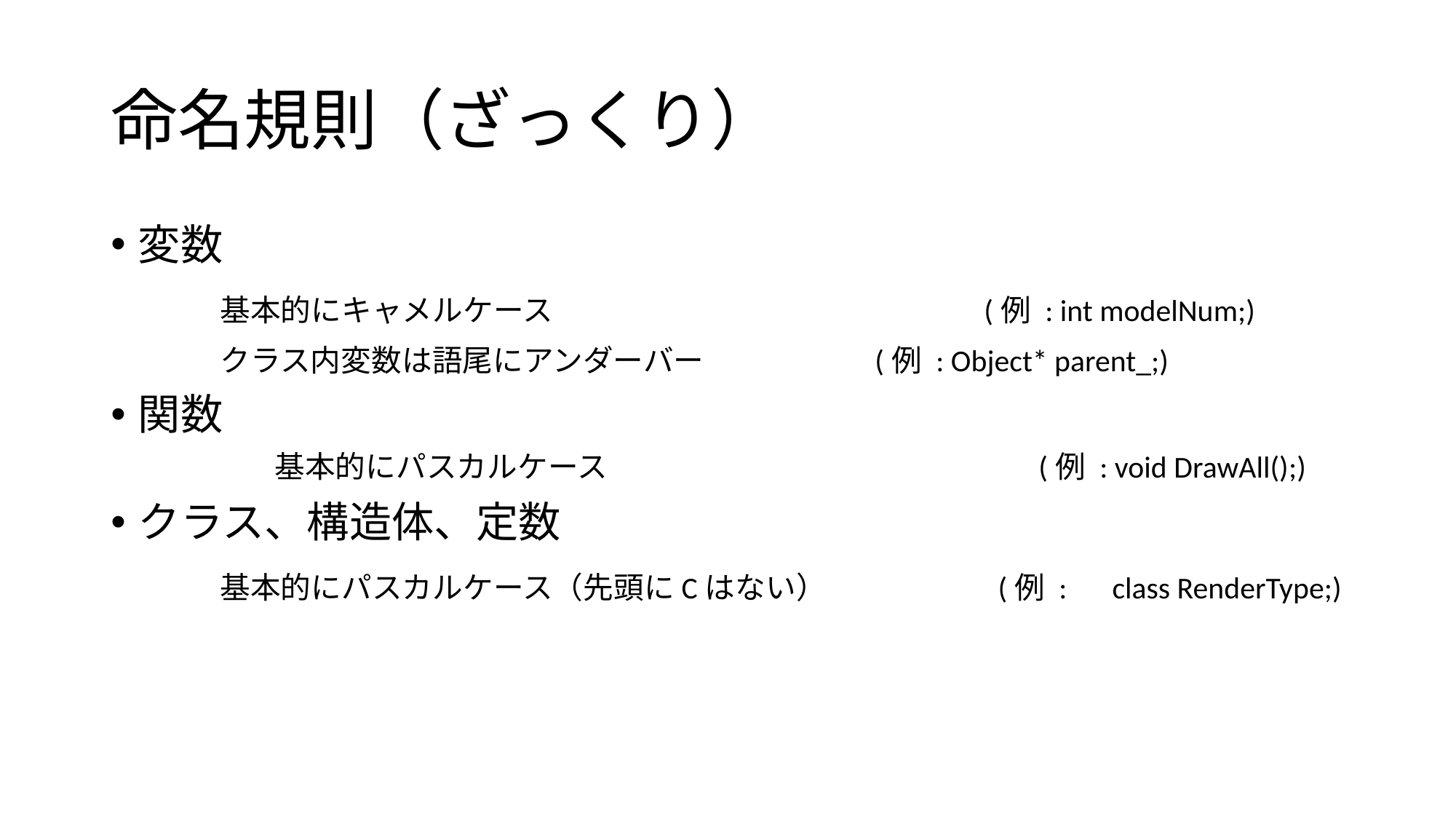

# 命名規則（ざっくり）
変数
	基本的にキャメルケース				(例 : int modelNum;)
	クラス内変数は語尾にアンダーバー	 	(例 : Object* parent_;)
関数
	基本的にパスカルケース				(例 : void DrawAll();)
クラス、構造体、定数
	基本的にパスカルケース（先頭にCはない）		 (例 :　class RenderType;)